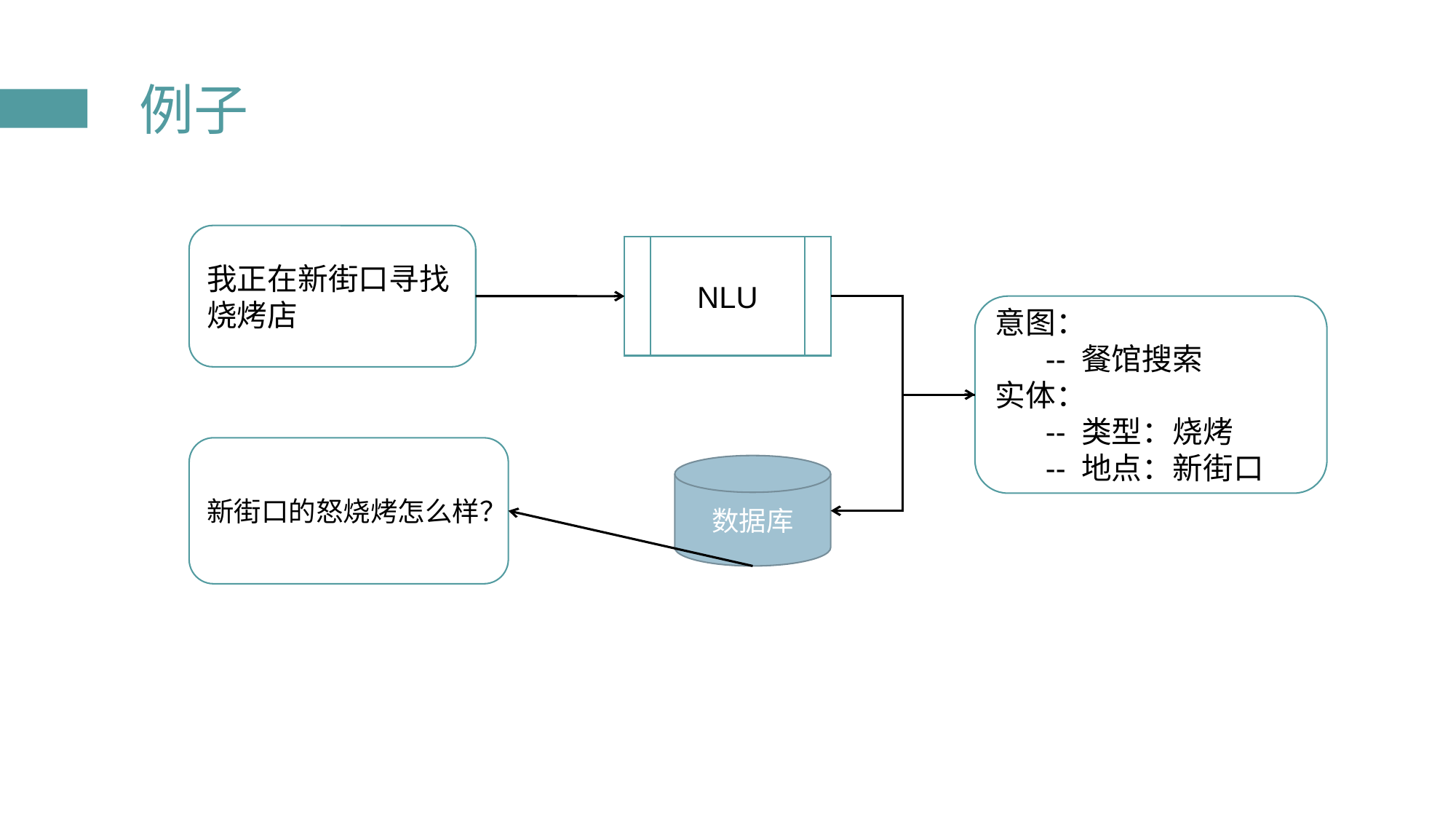

例子

我正在新街口寻找烧烤店
NLU
意图：
      -- 餐馆搜索
实体：
      -- 类型：烧烤
      -- 地点：新街口
新街口的怒烧烤怎么样？
数据库